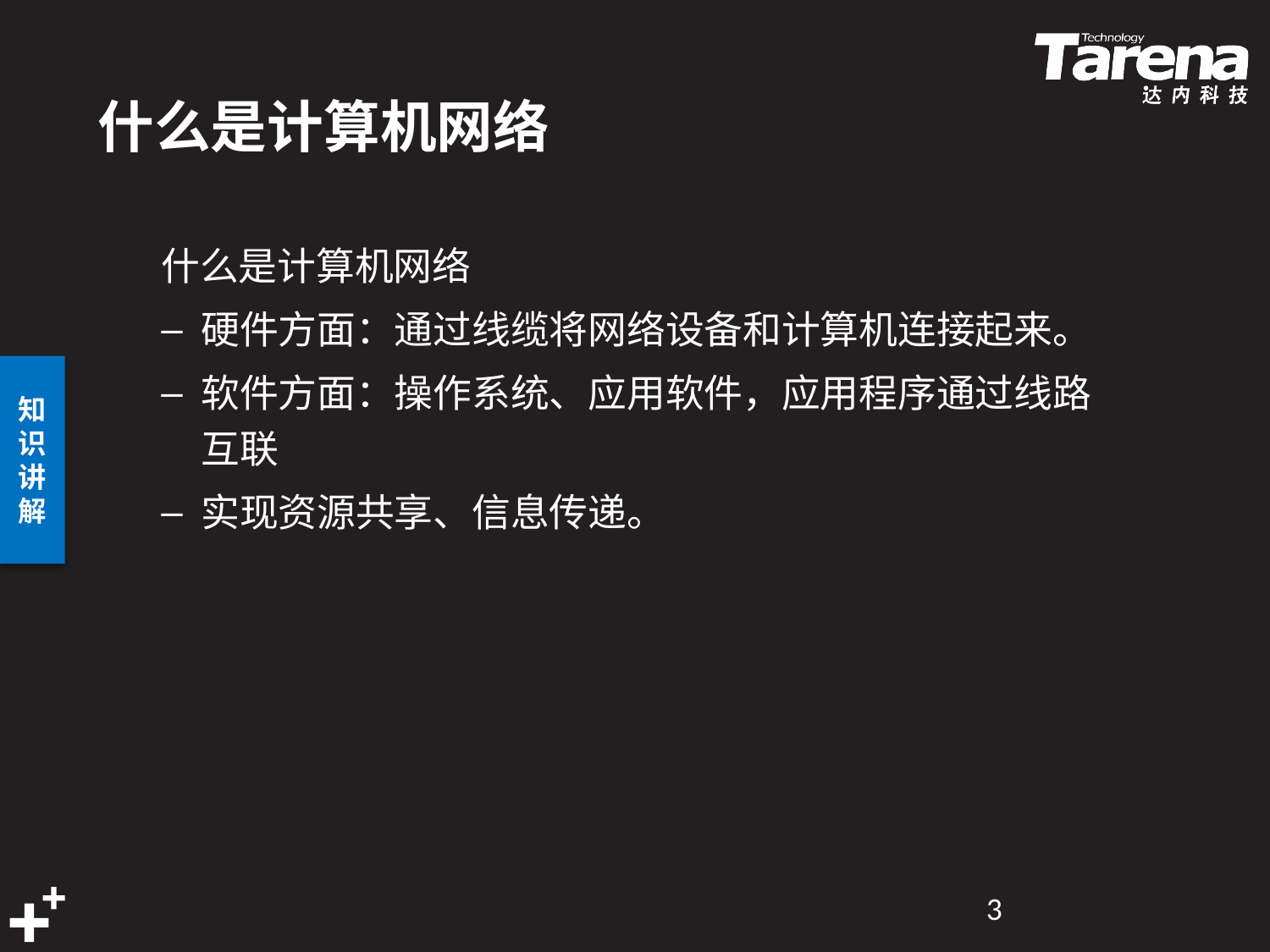

# 什么是计算机网络
什么是计算机网络
硬件方面：通过线缆将网络设备和计算机连接起来。
软件方面：操作系统、应用软件，应用程序通过线路互联
实现资源共享、信息传递。
3